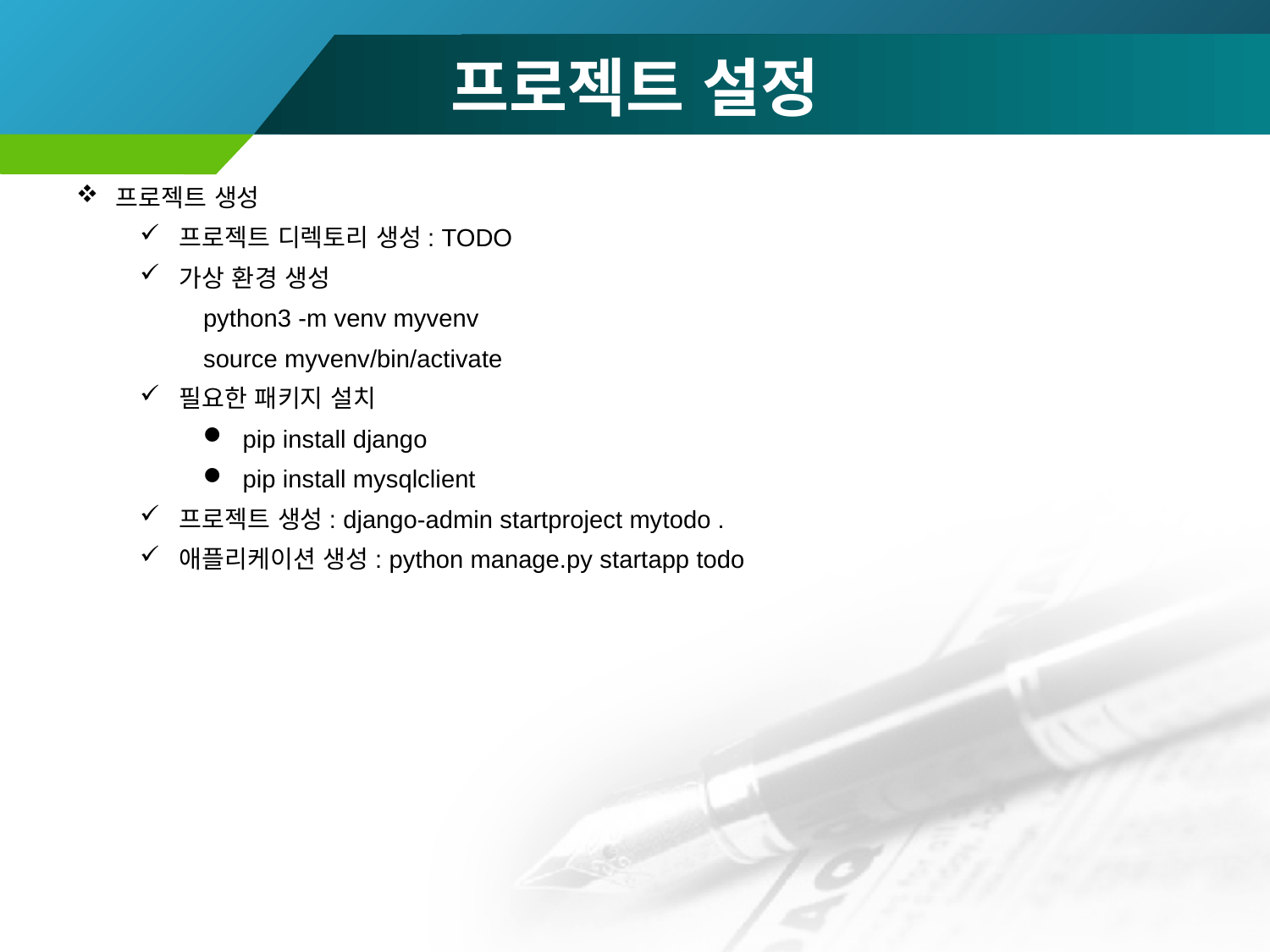

# 프로젝트 설정
프로젝트 생성
프로젝트 디렉토리 생성: TODO
가상 환경 생성
python3 -m venv myvenv
source myvenv/bin/activate
필요한 패키지 설치
pip install django
pip install mysqlclient
프로젝트 생성: django-admin startproject mytodo .
애플리케이션 생성: python manage.py startapp todo